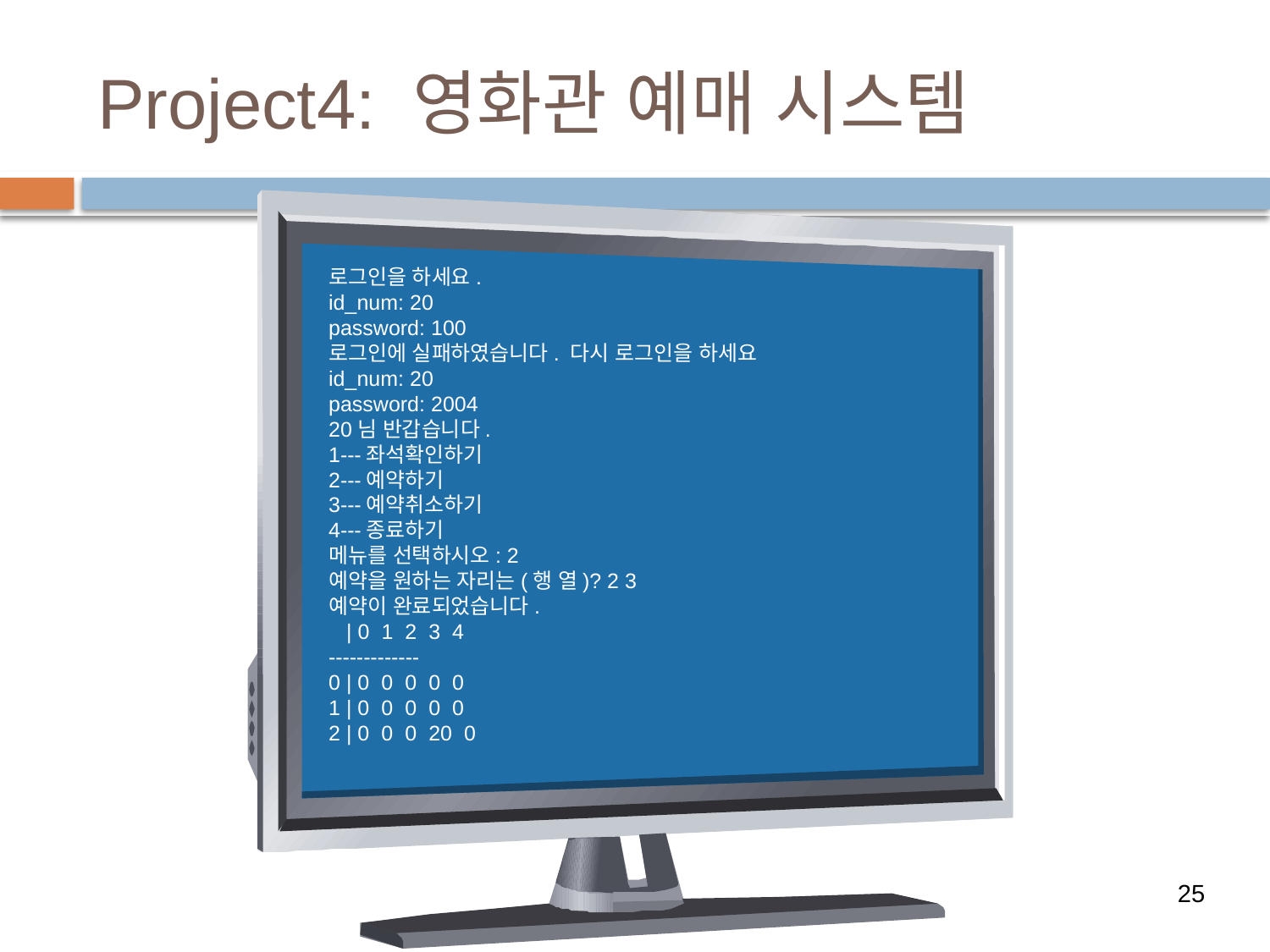

# Project4: 영화관 예매 시스템

로그인을 하세요.
id_num: 20
password: 100
로그인에 실패하였습니다. 다시 로그인을 하세요
id_num: 20
password: 2004
20님 반갑습니다.
1---좌석확인하기
2---예약하기
3---예약취소하기
4---종료하기
메뉴를 선택하시오: 2
예약을 원하는 자리는(행 열)? 2 3
예약이 완료되었습니다.
   | 0  1  2  3  4
-------------
0 | 0  0  0  0  0
1 | 0  0  0  0  0
2 | 0  0  0  20  0
25